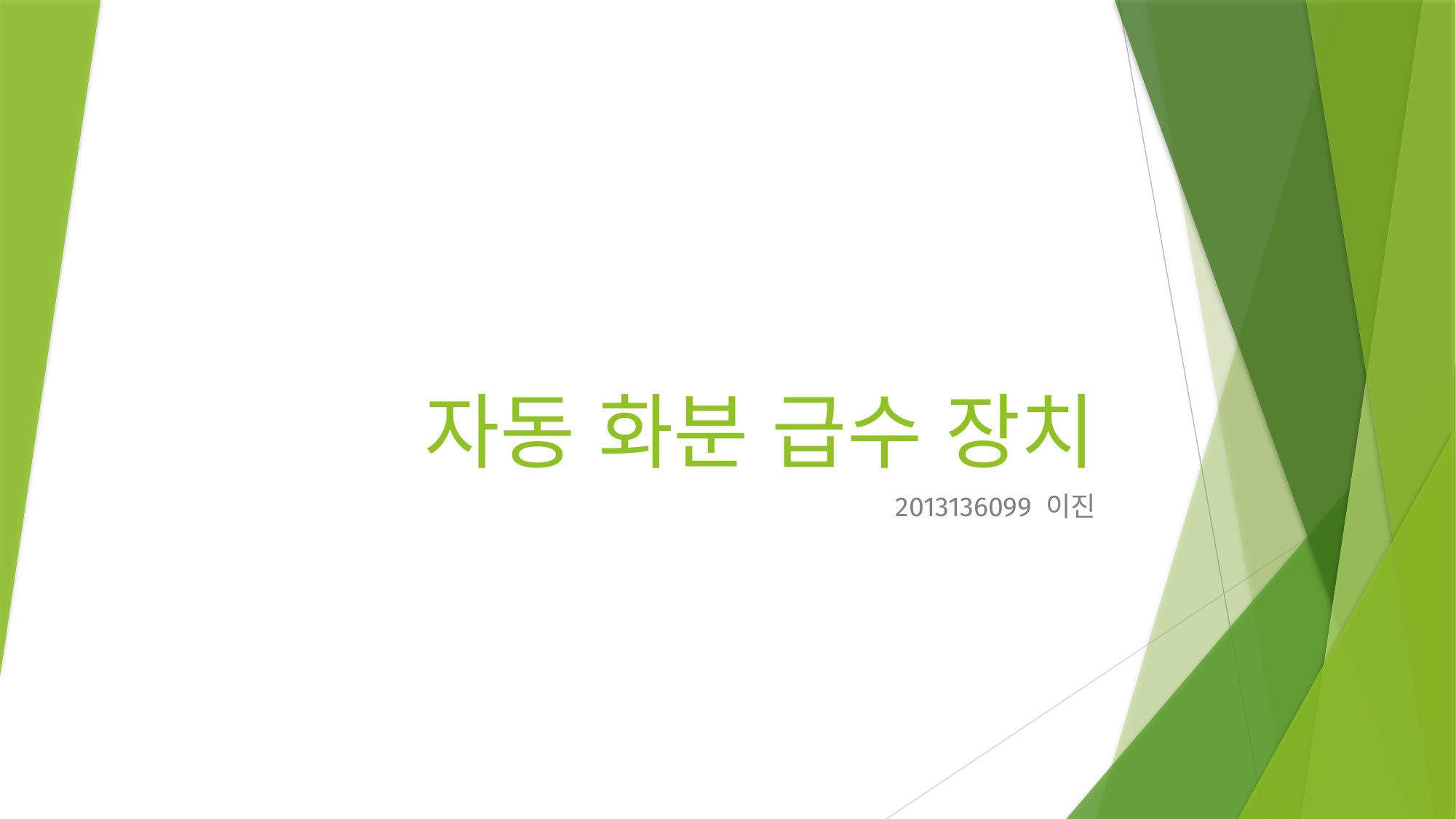

# 자동 화분 급수 장치
2013136099 이진